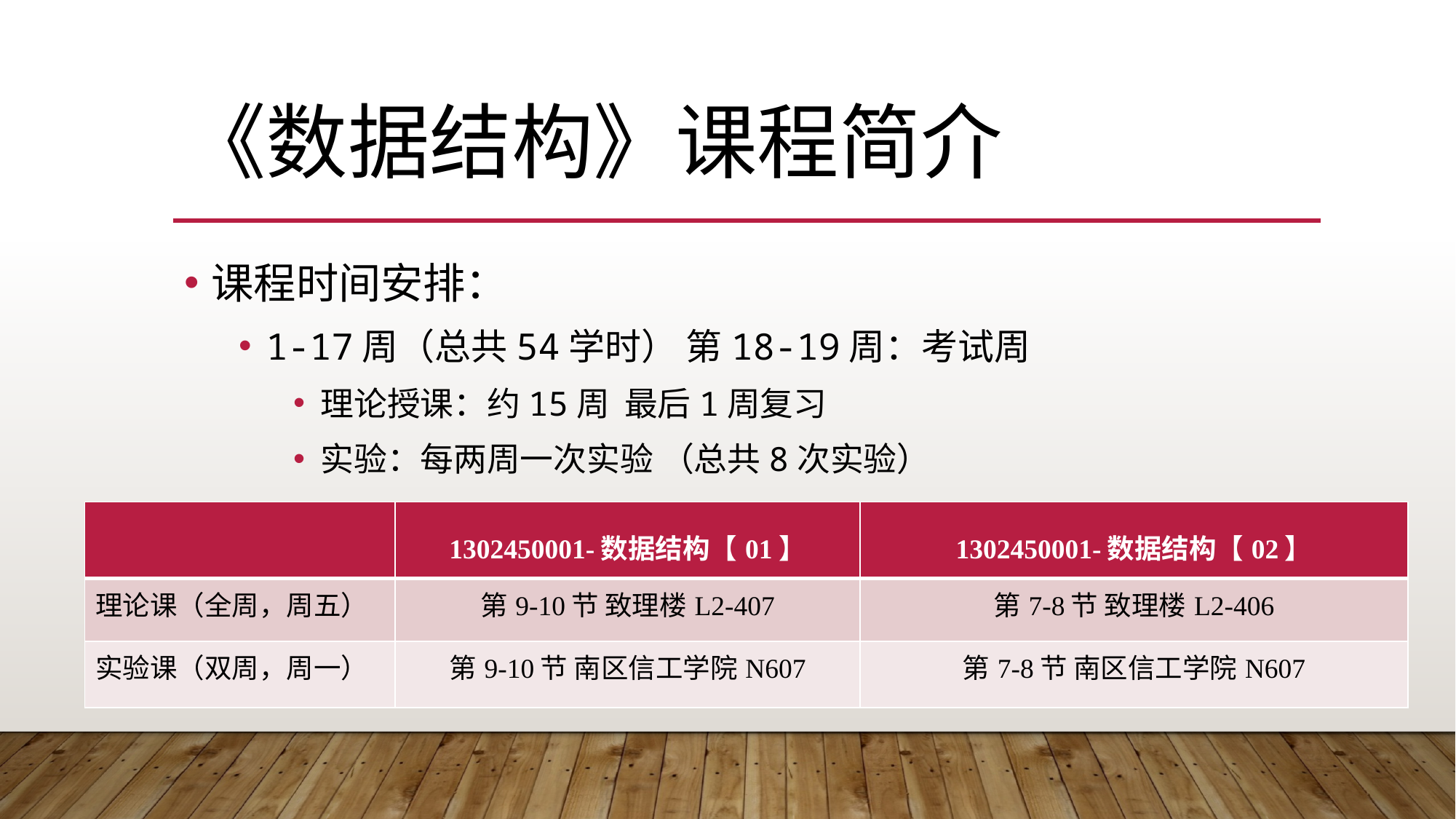

# 《数据结构》课程简介
课程时间安排：
1-17周（总共54学时） 第18-19周：考试周
理论授课：约15周  最后1周复习
实验：每两周一次实验 （总共8次实验）
|  | 1302450001-数据结构【01】 | 1302450001-数据结构【02】 |
| --- | --- | --- |
| 理论课（全周，周五） | 第9-10节 致理楼L2-407 | 第7-8节 致理楼L2-406 |
| 实验课（双周，周一） | 第9-10节 南区信工学院N607 | 第7-8节 南区信工学院N607 |